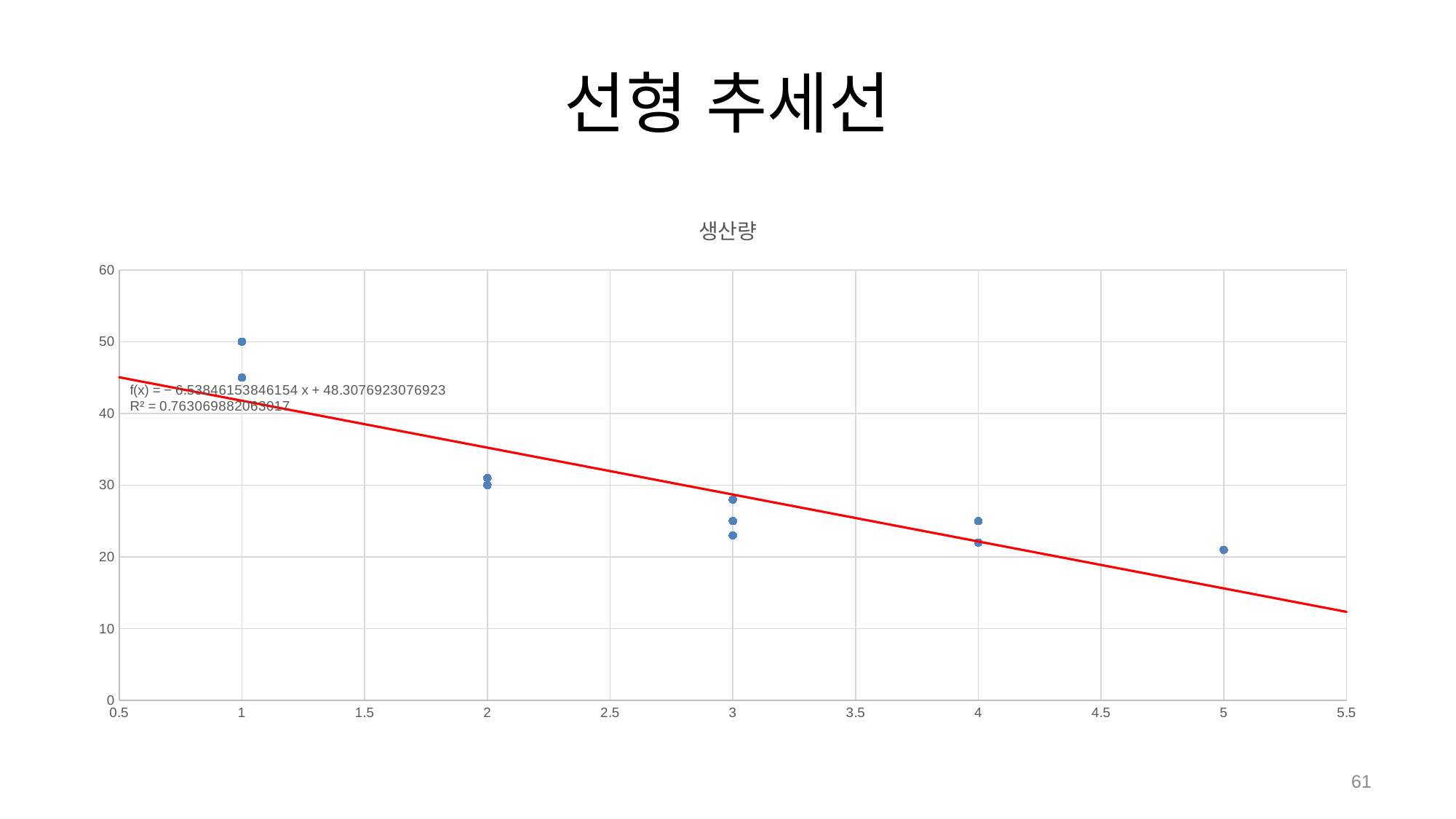

# 선형 추세선

### Chart:

| Category | 생산량 |
|---|---|
61